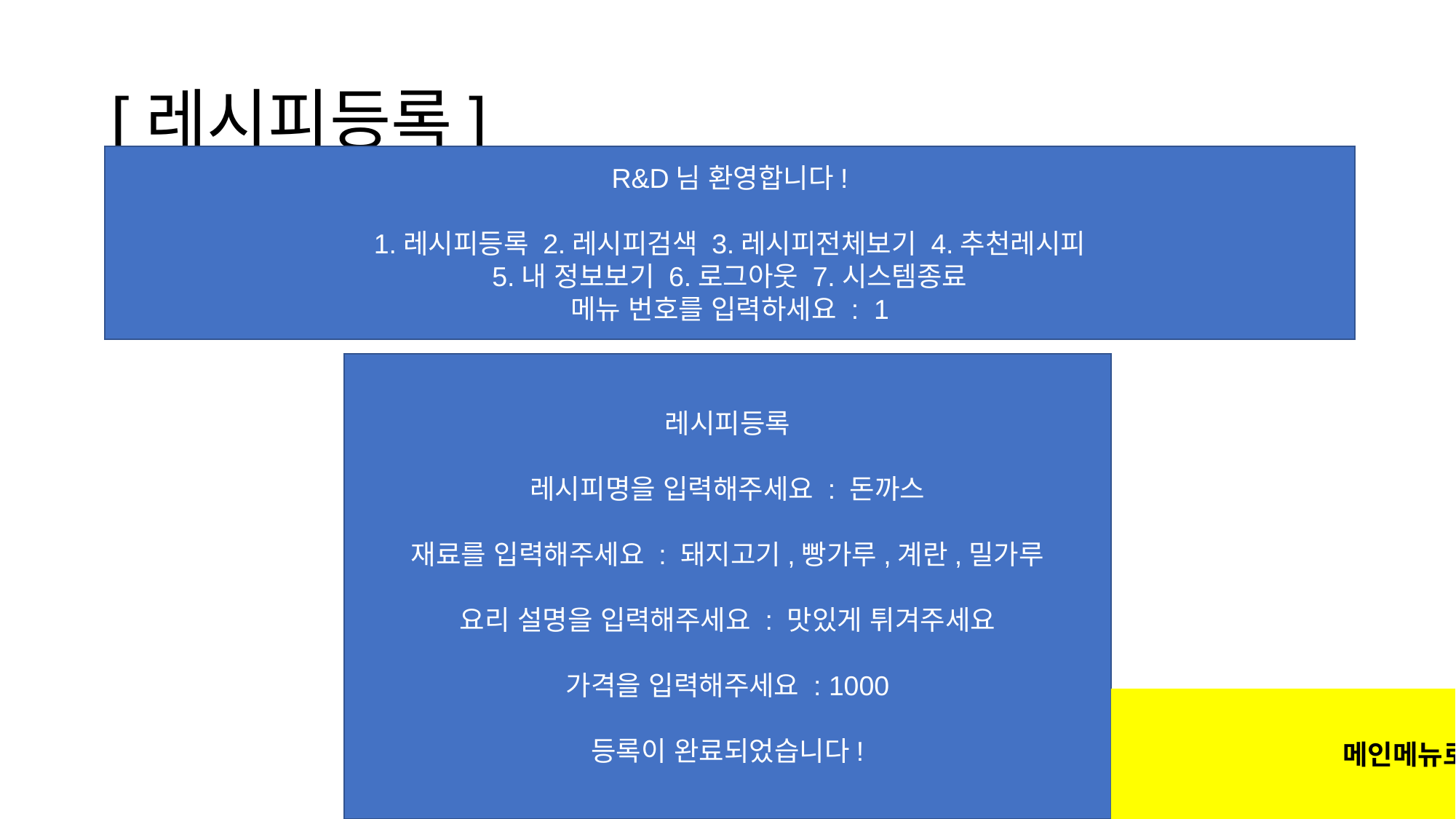

# [레시피등록]
R&D님 환영합니다!

1.레시피등록 2.레시피검색 3.레시피전체보기 4.추천레시피
5.내 정보보기 6.로그아웃 7.시스템종료
메뉴 번호를 입력하세요 :  1
레시피등록

레시피명을 입력해주세요 : 돈까스

재료를 입력해주세요 : 돼지고기,빵가루,계란,밀가루

요리 설명을 입력해주세요 : 맛있게 튀겨주세요

가격을 입력해주세요 : 1000

등록이 완료되었습니다!
메인메뉴로 이동